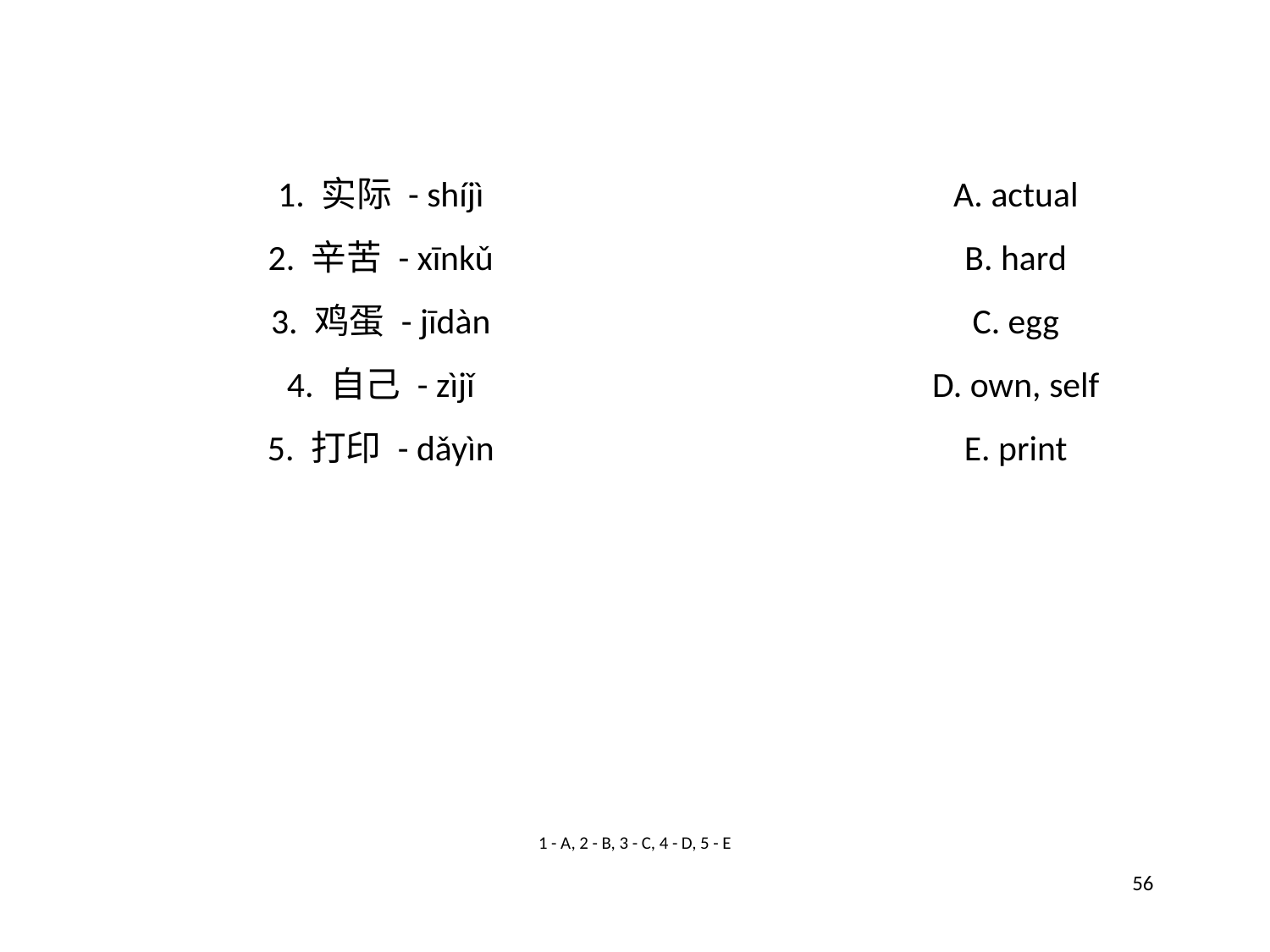

1. 实际 - shíjì

A. actual

2. 辛苦 - xīnkǔ

B. hard

3. 鸡蛋 - jīdàn

C. egg

4. 自己 - zìjǐ

D. own, self

5. 打印 - dǎyìn

E. print
1 - A, 2 - B, 3 - C, 4 - D, 5 - E

56